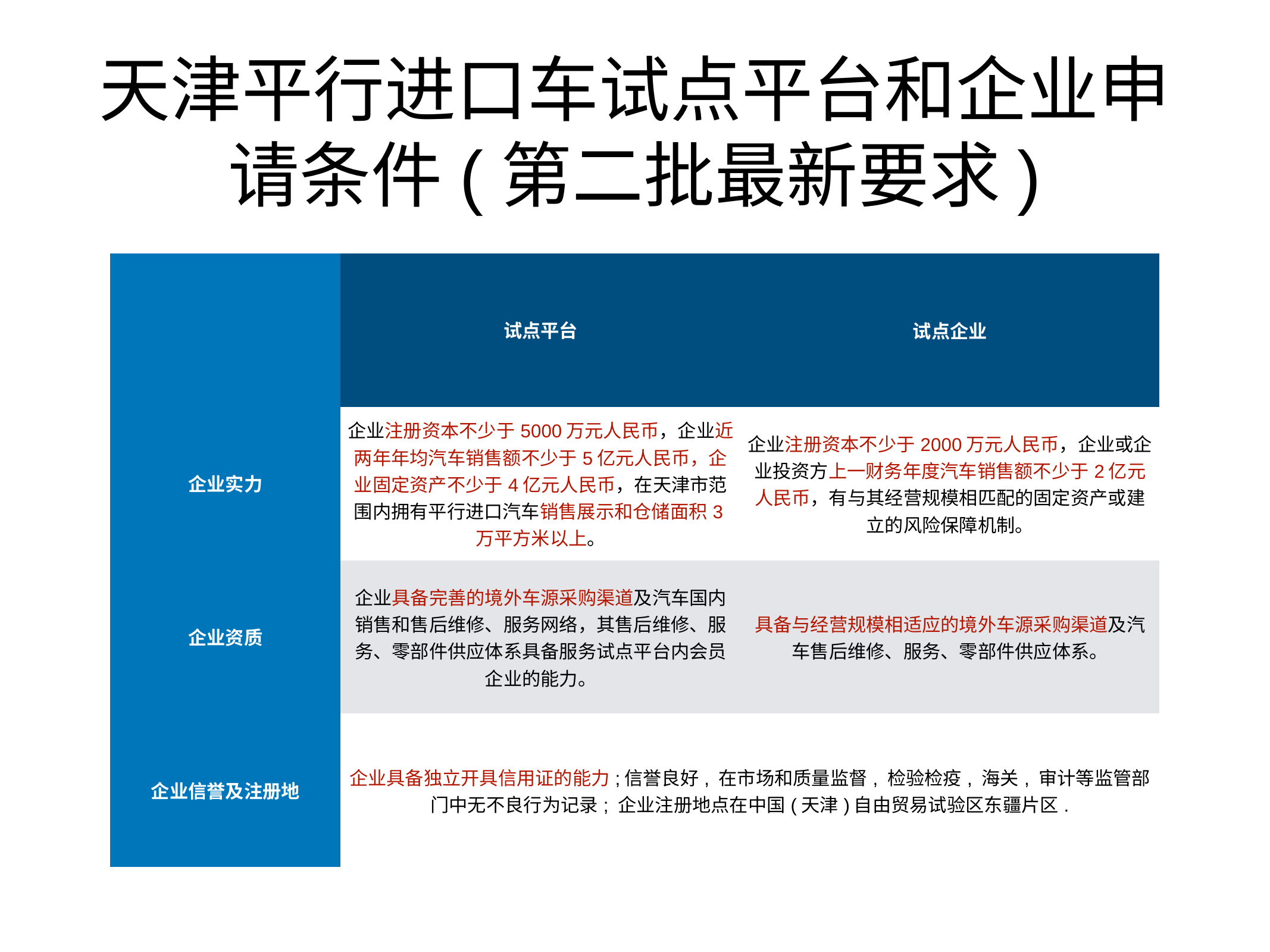

# 天津平行进口车试点平台和企业申请条件(第二批最新要求)
|  | 试点平台 | 试点企业 |
| --- | --- | --- |
| 企业实力 | 企业注册资本不少于5000万元人民币，企业近两年年均汽车销售额不少于5亿元人民币，企业固定资产不少于4亿元人民币，在天津市范围内拥有平行进口汽车销售展示和仓储面积3万平方米以上。 | 企业注册资本不少于2000万元人民币，企业或企业投资方上一财务年度汽车销售额不少于2亿元人民币，有与其经营规模相匹配的固定资产或建立的风险保障机制。 |
| 企业资质 | 企业具备完善的境外车源采购渠道及汽车国内销售和售后维修、服务网络，其售后维修、服务、零部件供应体系具备服务试点平台内会员企业的能力。 | 具备与经营规模相适应的境外车源采购渠道及汽车售后维修、服务、零部件供应体系。 |
| 企业信誉及注册地 | 企业具备独立开具信用证的能力;信誉良好, 在市场和质量监督, 检验检疫, 海关, 审计等监管部门中无不良行为记录; 企业注册地点在中国(天津)自由贸易试验区东疆片区. |  |